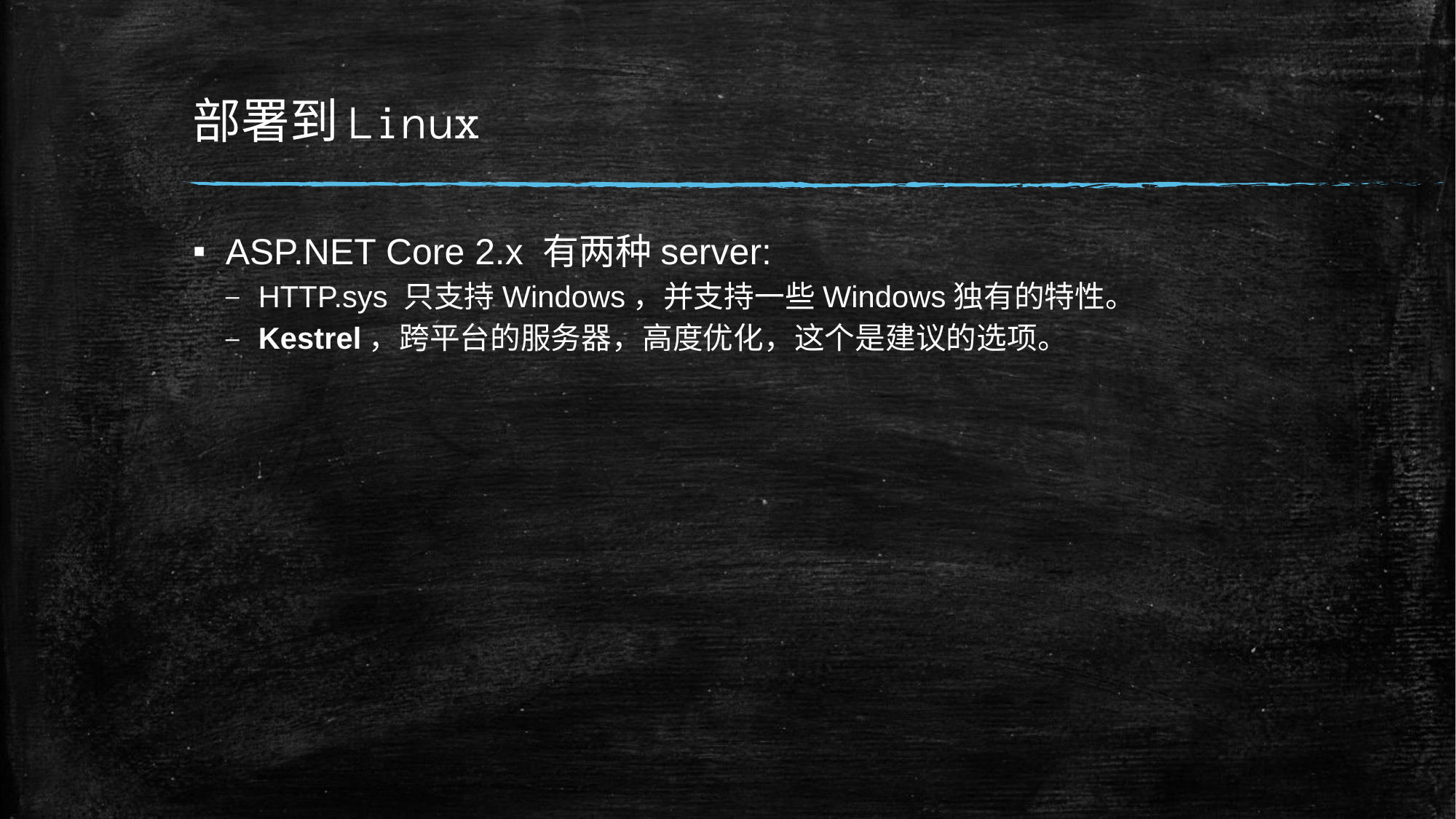

# 部署到Linux
ASP.NET Core 2.x 有两种server:
HTTP.sys 只支持Windows，并支持一些Windows独有的特性。
Kestrel，跨平台的服务器，高度优化，这个是建议的选项。